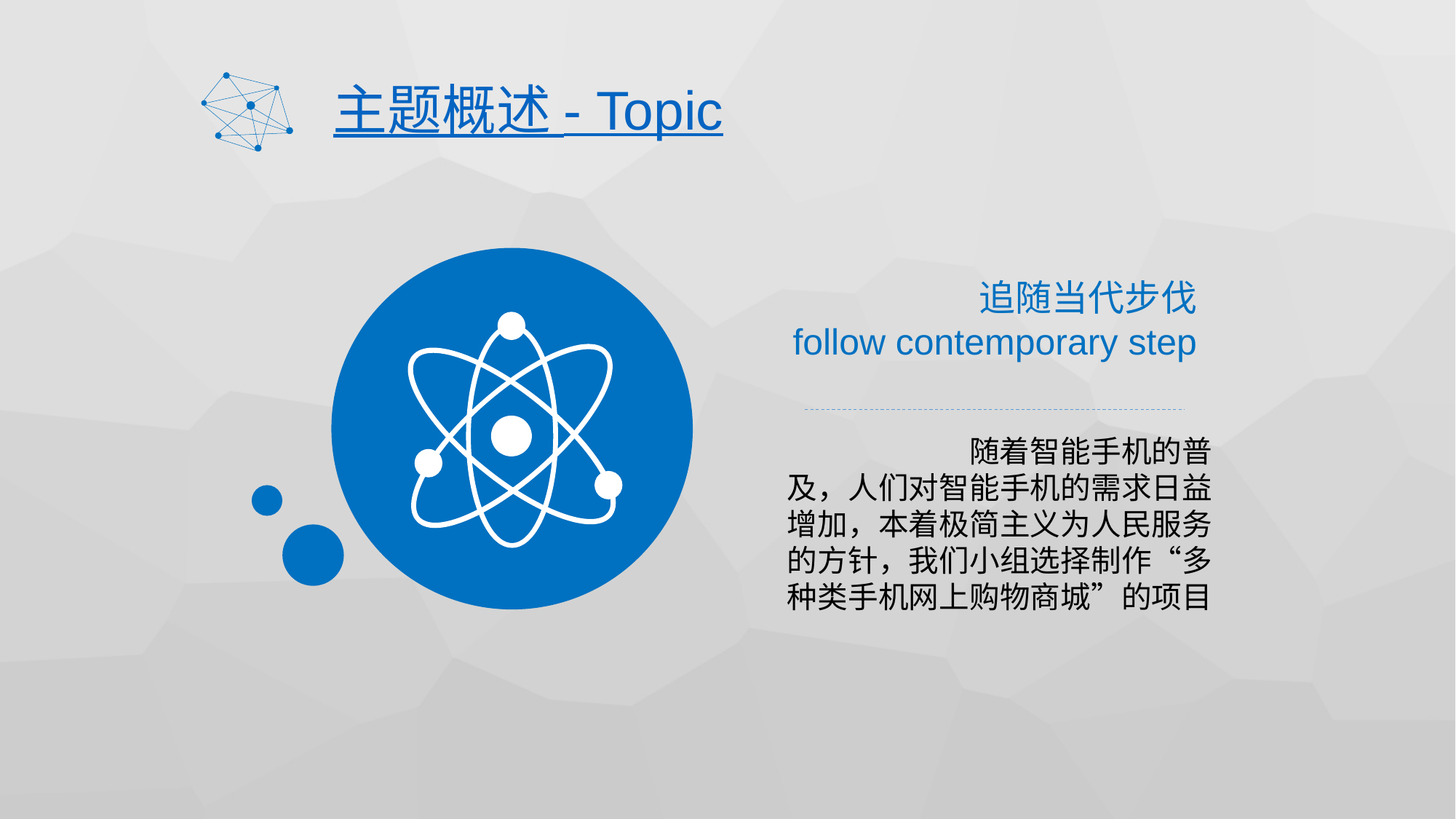

# 主题概述 - Topic

追随当代步伐
follow contemporary step
                                         随着智能手机的普及，人们对智能手机的需求日益增加，本着极简主义为人民服务的方针，我们小组选择制作“多种类手机网上购物商城”的项目